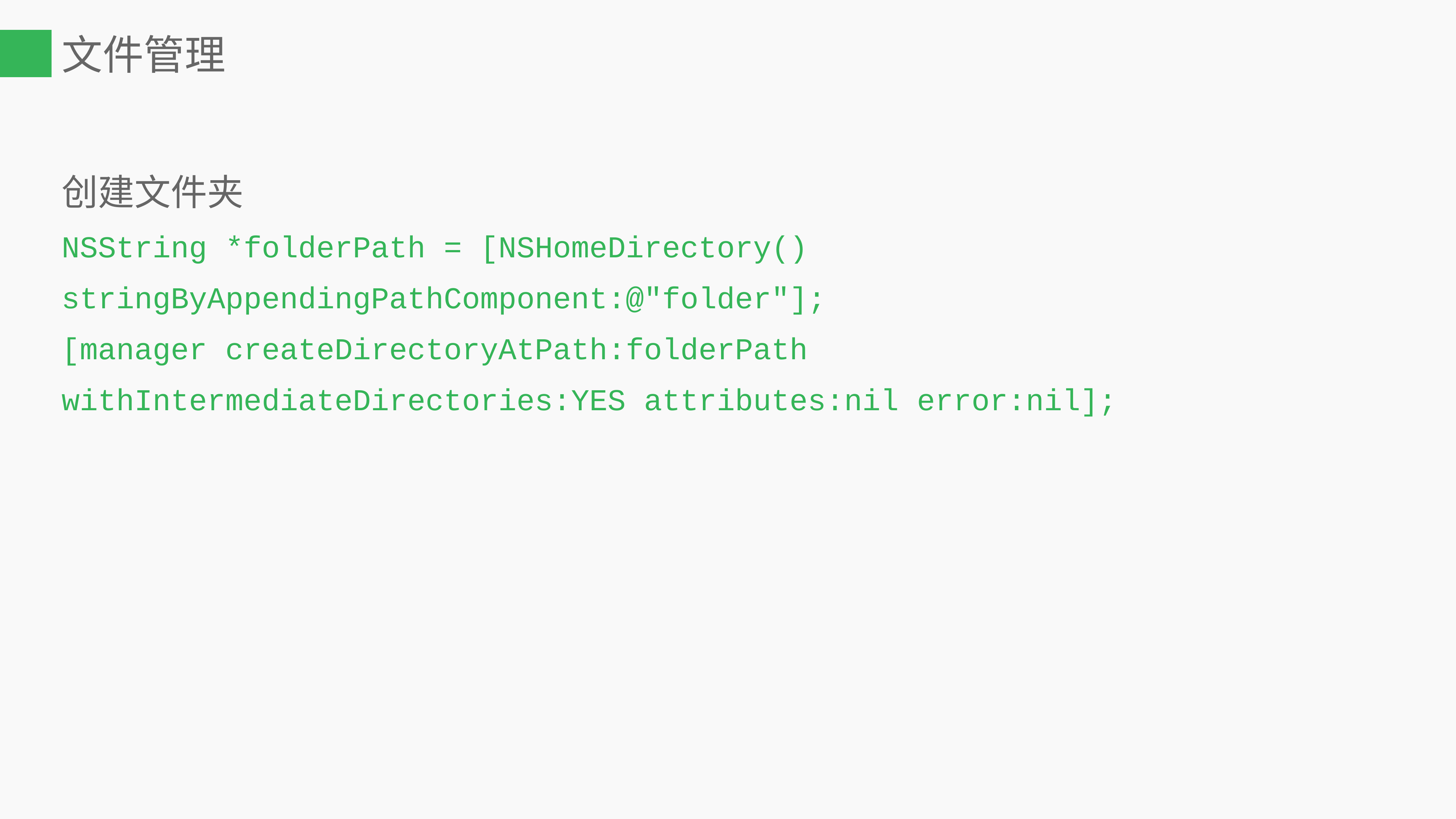

# 文件管理
创建文件夹
NSString *folderPath = [NSHomeDirectory() stringByAppendingPathComponent:@"folder"];
[manager createDirectoryAtPath:folderPath withIntermediateDirectories:YES attributes:nil error:nil];